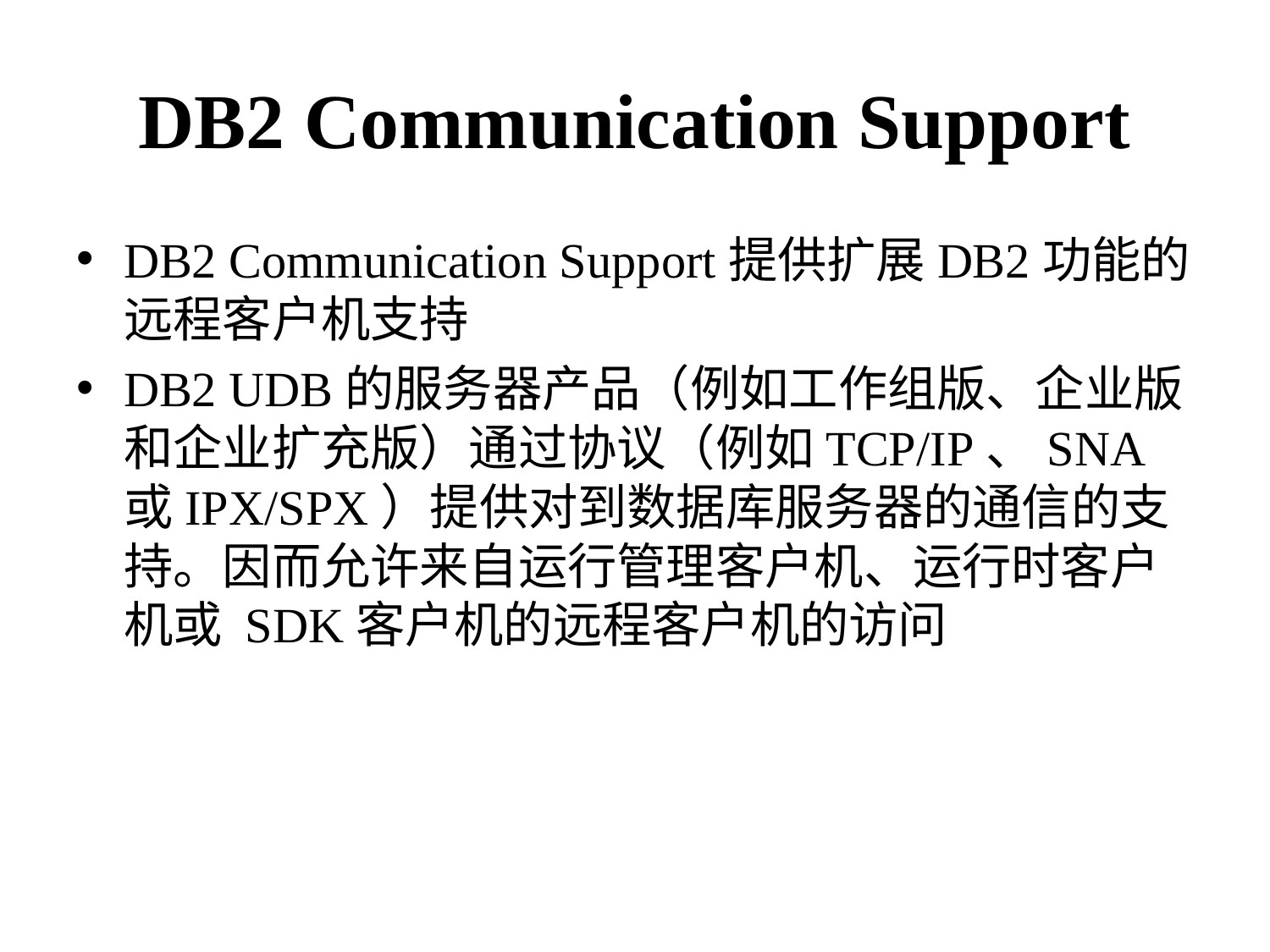

# DB2 Communication Support
DB2 Communication Support提供扩展DB2功能的远程客户机支持
DB2 UDB的服务器产品（例如工作组版、企业版和企业扩充版）通过协议（例如TCP/IP、SNA或IPX/SPX）提供对到数据库服务器的通信的支持。因而允许来自运行管理客户机、运行时客户机或 SDK客户机的远程客户机的访问